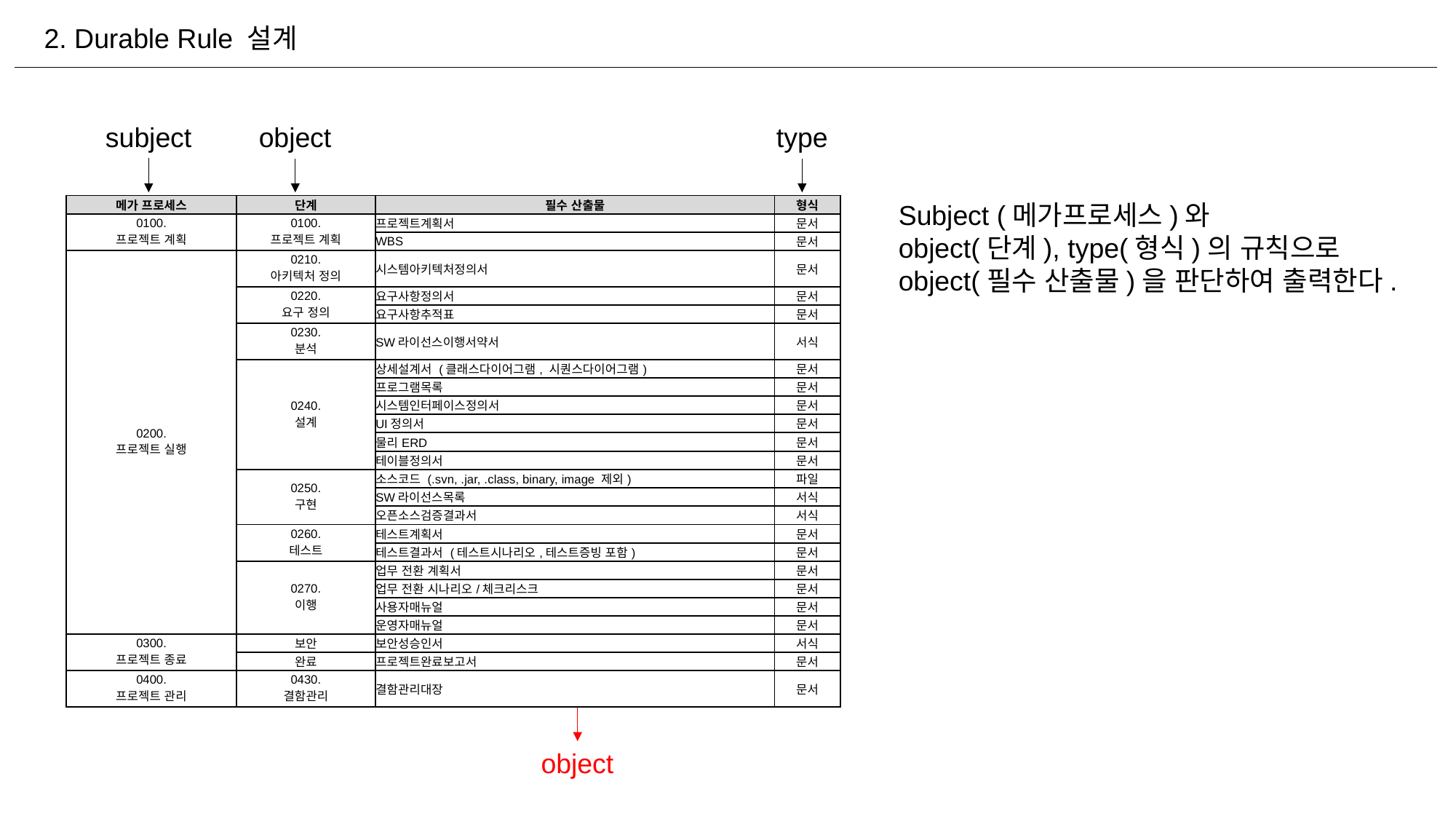

2. Durable Rule 설계
subject
object
type
Subject (메가프로세스)와
object(단계), type(형식)의 규칙으로
object(필수 산출물)을 판단하여 출력한다.
| 메가 프로세스 | 단계 | 필수 산출물 | 형식 |
| --- | --- | --- | --- |
| 0100. 프로젝트 계획 | 0100. 프로젝트 계획 | 프로젝트계획서 | 문서 |
|  |  | WBS | 문서 |
| 0200. 프로젝트 실행 | 0210. 아키텍처 정의 | 시스템아키텍처정의서 | 문서 |
|  | 0220. 요구 정의 | 요구사항정의서 | 문서 |
|  |  | 요구사항추적표 | 문서 |
|  | 0230. 분석 | SW라이선스이행서약서 | 서식 |
|  | 0240. 설계 | 상세설계서 (클래스다이어그램, 시퀀스다이어그램) | 문서 |
|  |  | 프로그램목록 | 문서 |
|  |  | 시스템인터페이스정의서 | 문서 |
|  |  | UI정의서 | 문서 |
|  |  | 물리ERD | 문서 |
|  |  | 테이블정의서 | 문서 |
|  | 0250. 구현 | 소스코드 (.svn, .jar, .class, binary, image 제외) | 파일 |
|  |  | SW라이선스목록 | 서식 |
|  |  | 오픈소스검증결과서 | 서식 |
|  | 0260. 테스트 | 테스트계획서 | 문서 |
|  |  | 테스트결과서 (테스트시나리오,테스트증빙 포함) | 문서 |
|  | 0270. 이행 | 업무 전환 계획서 | 문서 |
|  |  | 업무 전환 시나리오/체크리스크 | 문서 |
|  |  | 사용자매뉴얼 | 문서 |
|  |  | 운영자매뉴얼 | 문서 |
| 0300. 프로젝트 종료 | 보안 | 보안성승인서 | 서식 |
|  | 완료 | 프로젝트완료보고서 | 문서 |
| 0400. 프로젝트 관리 | 0430. 결함관리 | 결함관리대장 | 문서 |
object